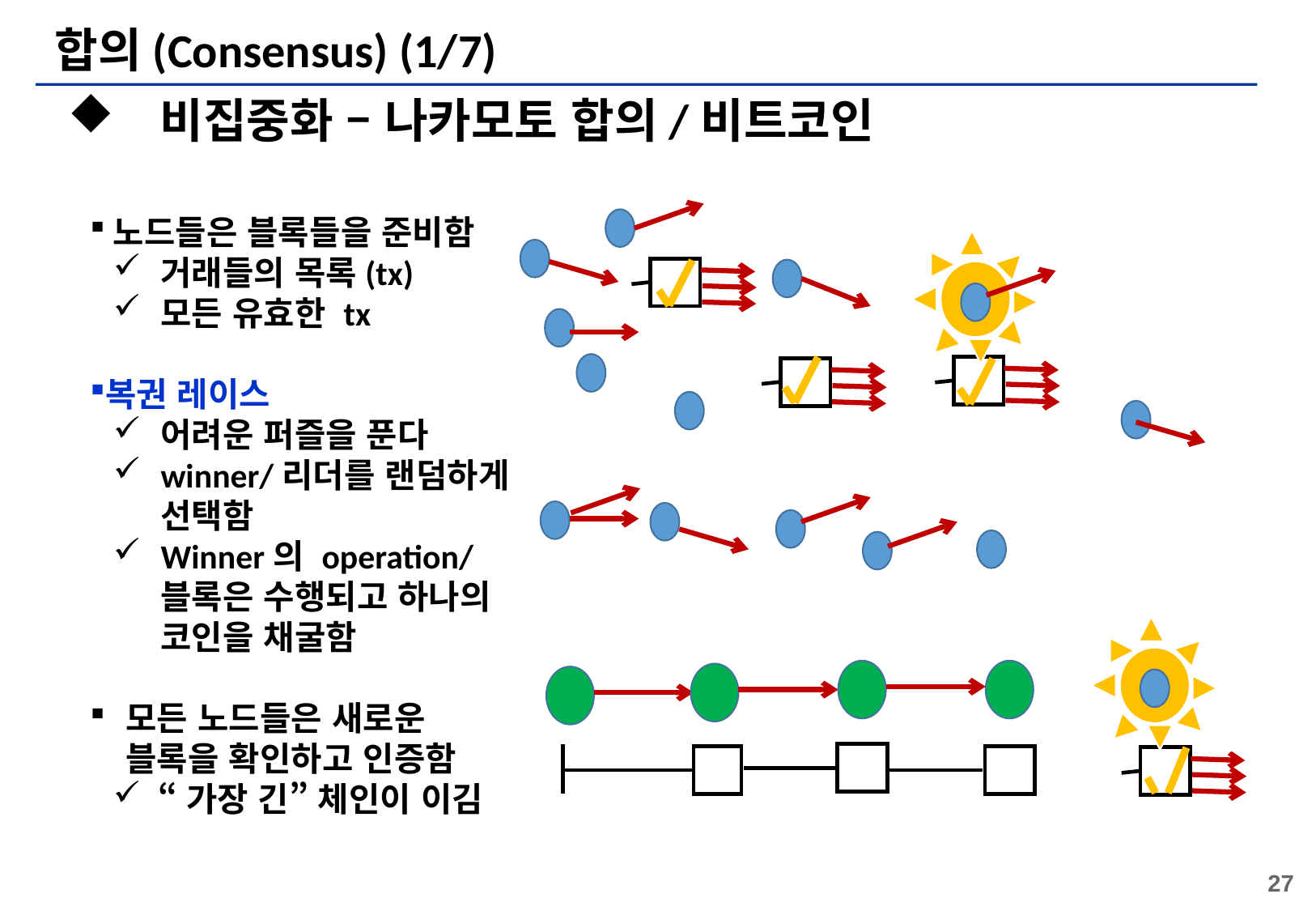

# 합의(Consensus) (1/7)
 비집중화 – 나카모토 합의/비트코인

노드들은 블록들을 준비함
거래들의 목록(tx)
모든 유효한 tx

복권 레이스
어려운 퍼즐을 푼다
winner/리더를 랜덤하게 선택함
Winner의 operation/블록은 수행되고 하나의 코인을 채굴함

모든 노드들은 새로운 블록을 확인하고 인증함
 “가장 긴” 체인이 이김